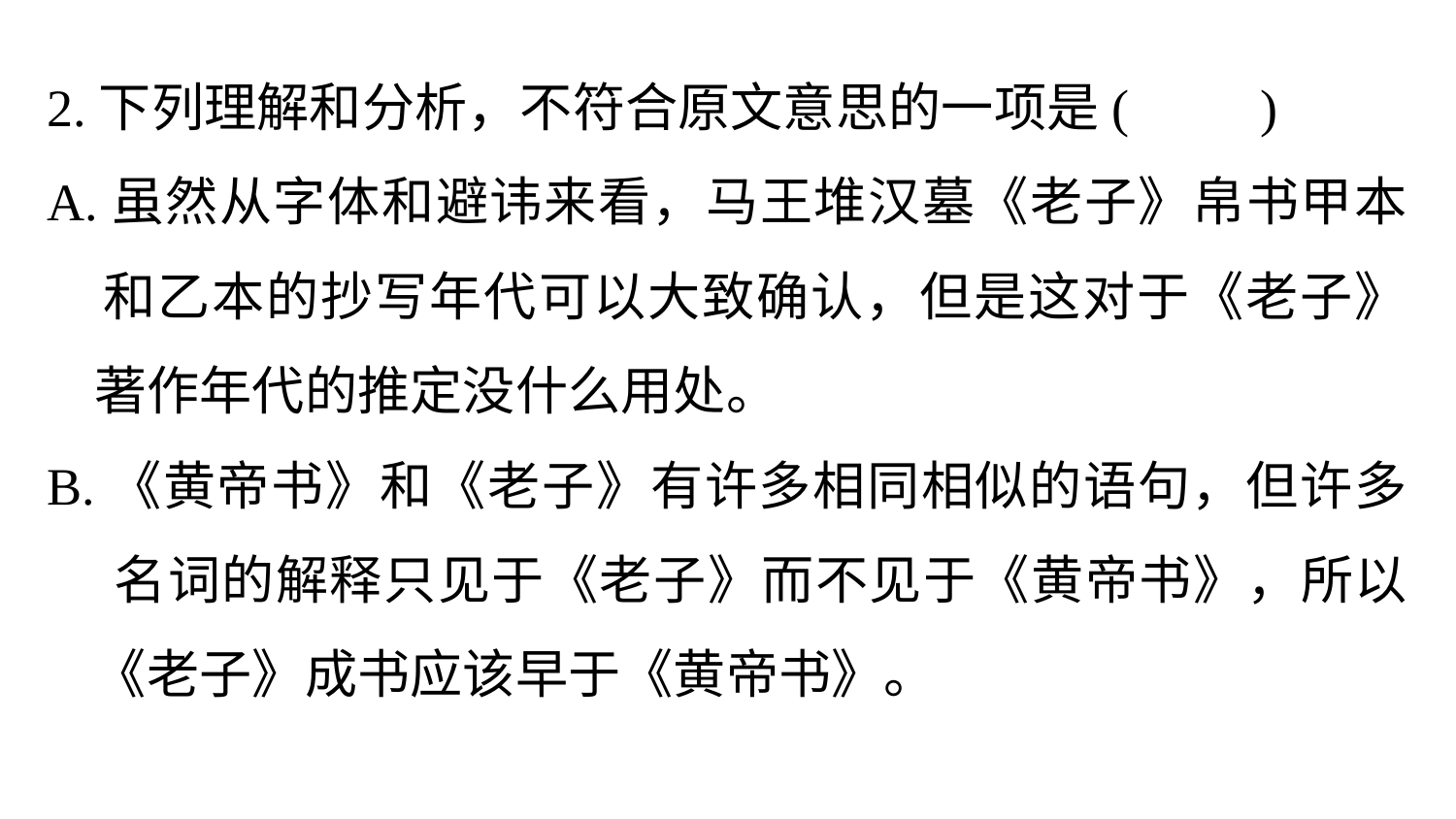

2.下列理解和分析，不符合原文意思的一项是(　　)
A.虽然从字体和避讳来看，马王堆汉墓《老子》帛书甲本
    和乙本的抄写年代可以大致确认，但是这对于《老子》
    著作年代的推定没什么用处。
B.《黄帝书》和《老子》有许多相同相似的语句，但许多
     名词的解释只见于《老子》而不见于《黄帝书》，所以
    《老子》成书应该早于《黄帝书》。